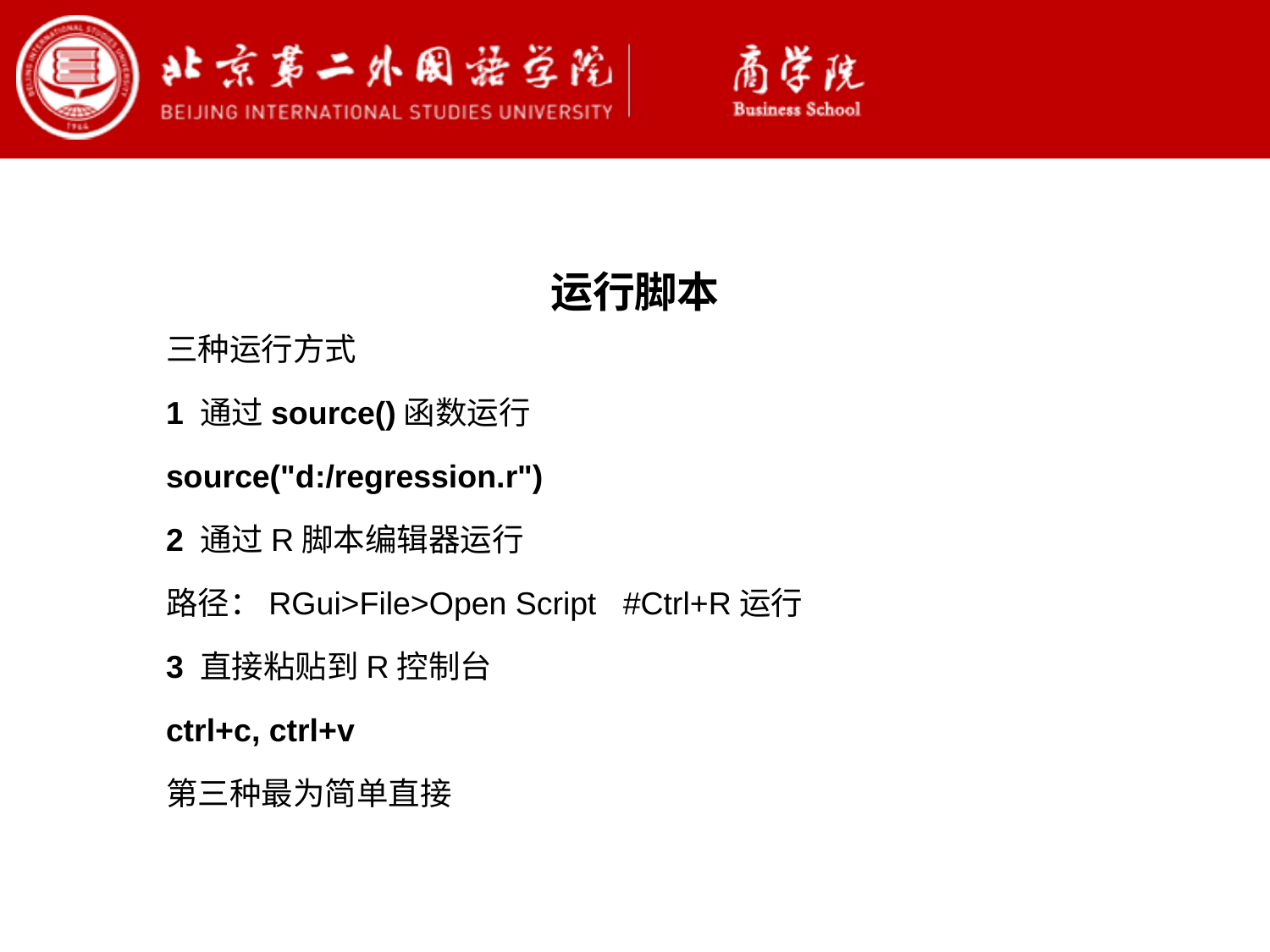

运行脚本
三种运行方式
1 通过source()函数运行
source("d:/regression.r")
2 通过R脚本编辑器运行
路径：RGui>File>Open Script   #Ctrl+R运行
3 直接粘贴到R控制台
ctrl+c, ctrl+v
第三种最为简单直接